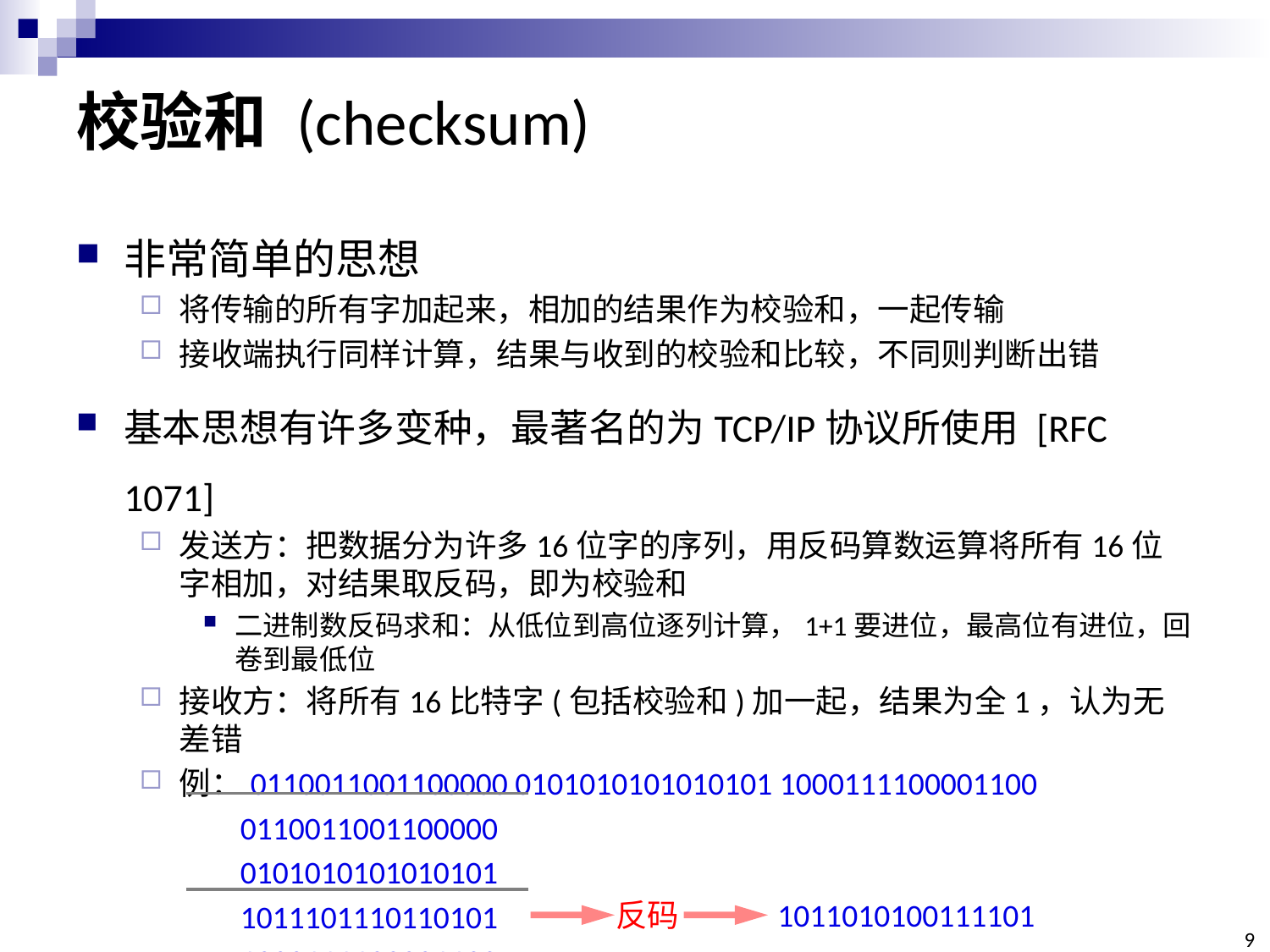

# 校验和 (checksum)
非常简单的思想
将传输的所有字加起来，相加的结果作为校验和，一起传输
接收端执行同样计算，结果与收到的校验和比较，不同则判断出错
基本思想有许多变种，最著名的为TCP/IP协议所使用 [RFC 1071]
发送方：把数据分为许多16位字的序列，用反码算数运算将所有16位字相加，对结果取反码，即为校验和
二进制数反码求和：从低位到高位逐列计算，1+1要进位，最高位有进位，回卷到最低位
接收方：将所有16比特字(包括校验和)加一起，结果为全1，认为无差错
例：0110011001100000 0101010101010101 1000111100001100
              0110011001100000
              0101010101010101
              1011101110110101
              1000111100001100
              0100101011000010

反码
1011010100111101

9